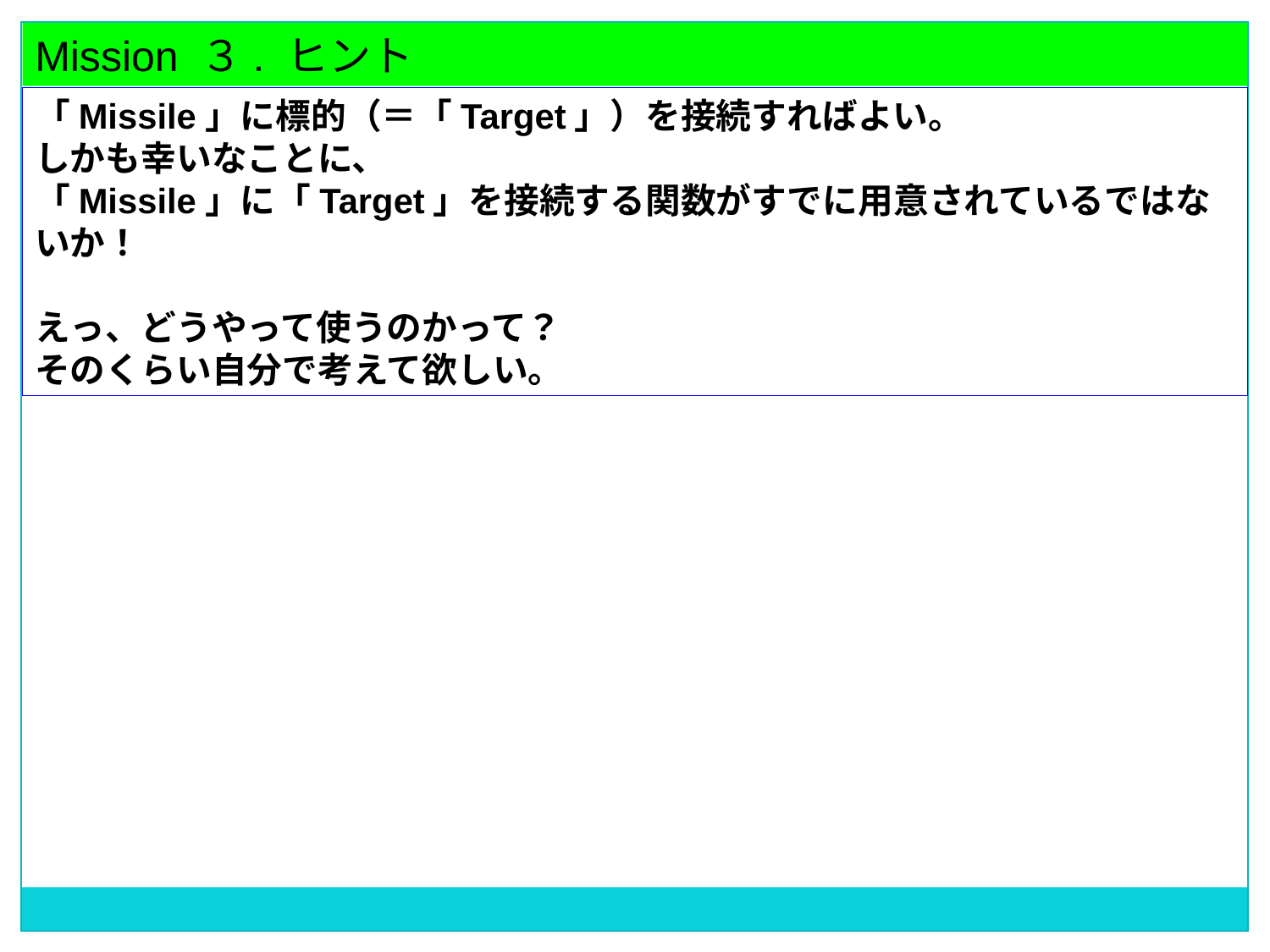

Mission ３. ヒント
「Missile」に標的（＝「Target」）を接続すればよい。
しかも幸いなことに、
「Missile」に「Target」を接続する関数がすでに用意されているではないか！

えっ、どうやって使うのかって？
そのくらい自分で考えて欲しい。